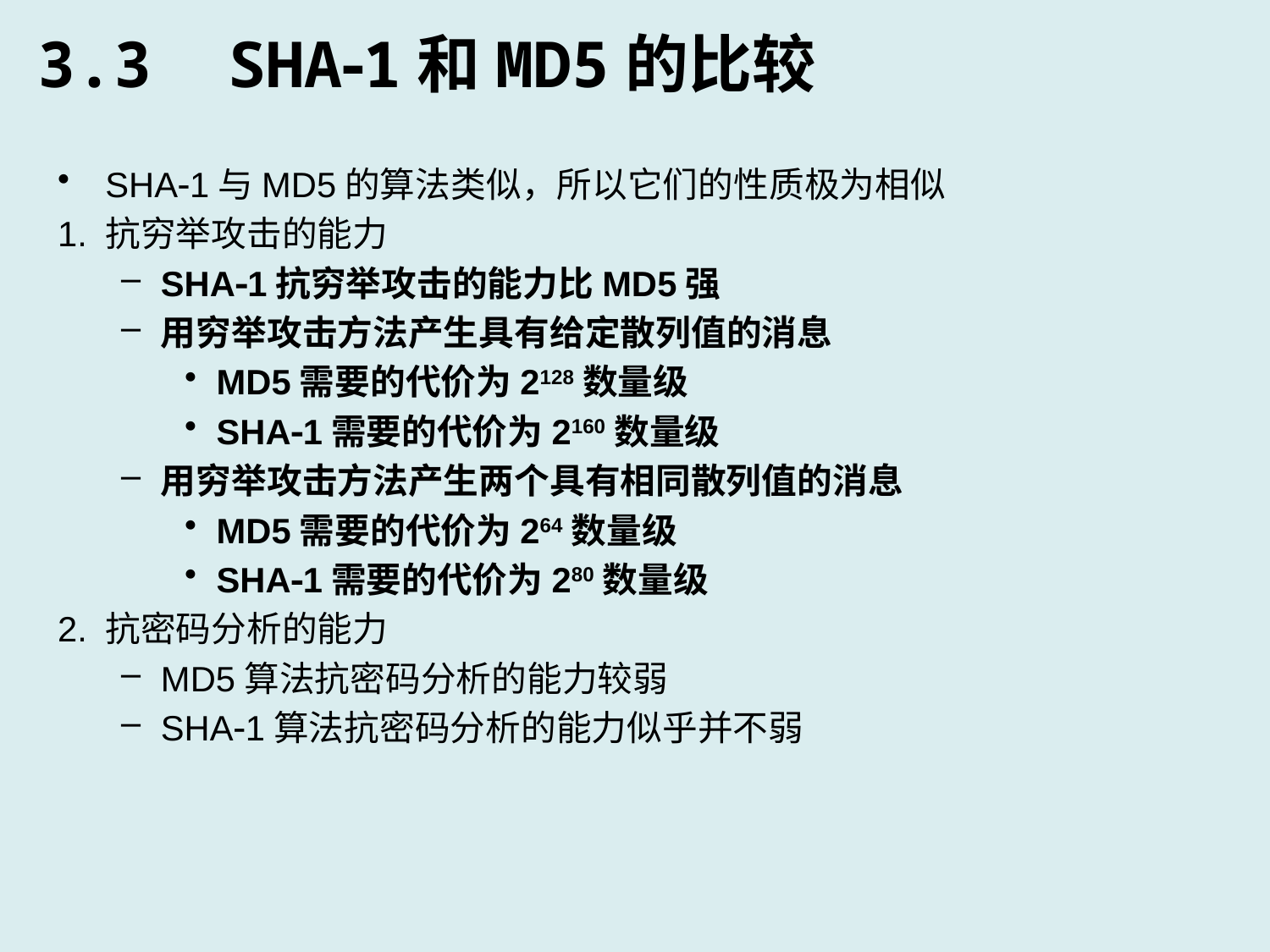

# 3.3  SHA−1和MD5的比较
SHA−1与MD5的算法类似，所以它们的性质极为相似
1. 抗穷举攻击的能力
SHA−1抗穷举攻击的能力比MD5强
用穷举攻击方法产生具有给定散列值的消息
MD5需要的代价为2128数量级
SHA−1需要的代价为2160数量级
用穷举攻击方法产生两个具有相同散列值的消息
MD5需要的代价为264数量级
SHA−1需要的代价为280数量级
2. 抗密码分析的能力
MD5算法抗密码分析的能力较弱
SHA−1算法抗密码分析的能力似乎并不弱